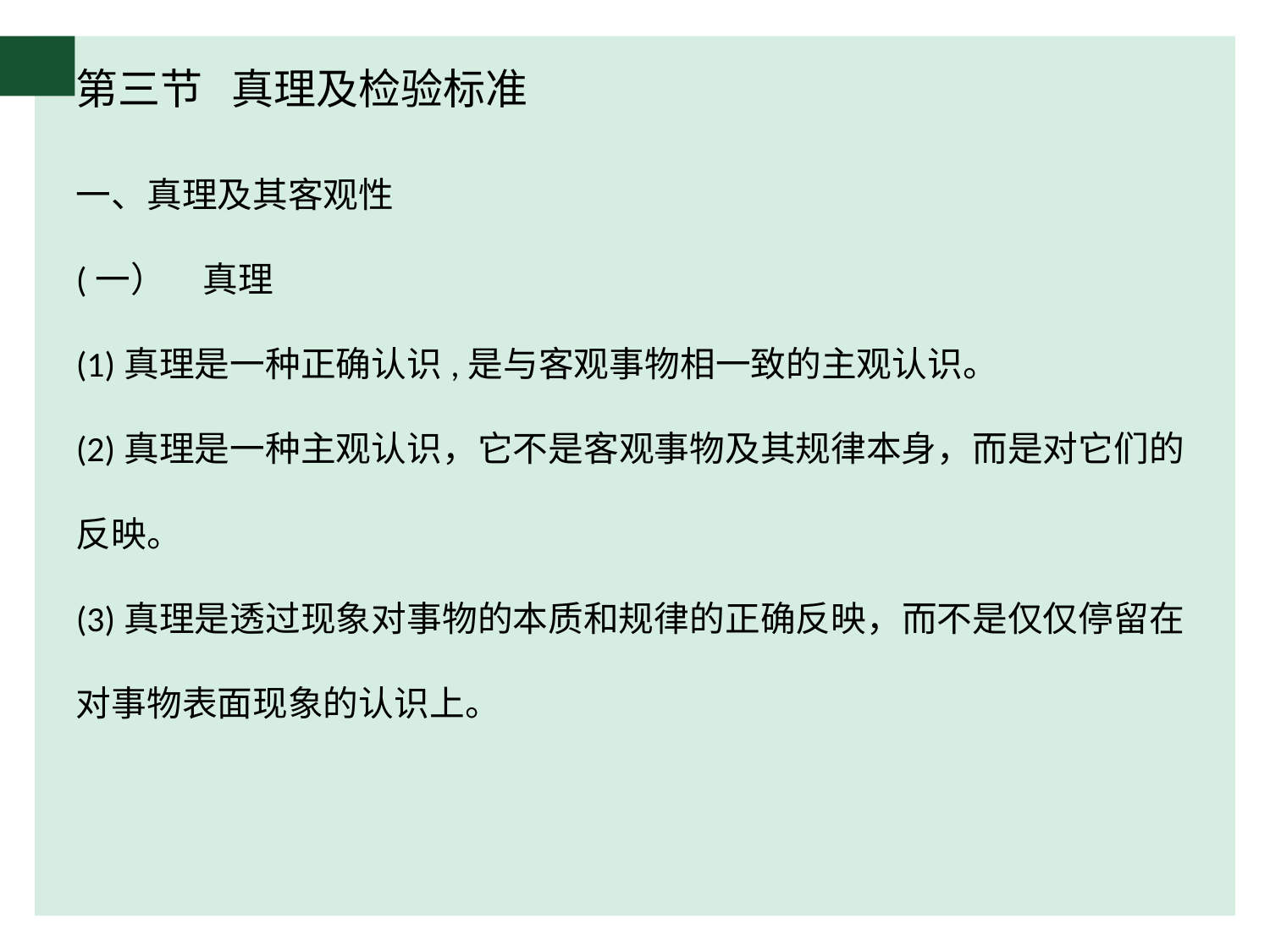

# 第三节   真理及检验标准
一、真理及其客观性
(一）	真理
(1)真理是一种正确认识,是与客观事物相一致的主观认识。
(2)真理是一种主观认识，它不是客观事物及其规律本身，而是对它们的反映。
(3)真理是透过现象对事物的本质和规律的正确反映，而不是仅仅停留在对事物表面现象的认识上。